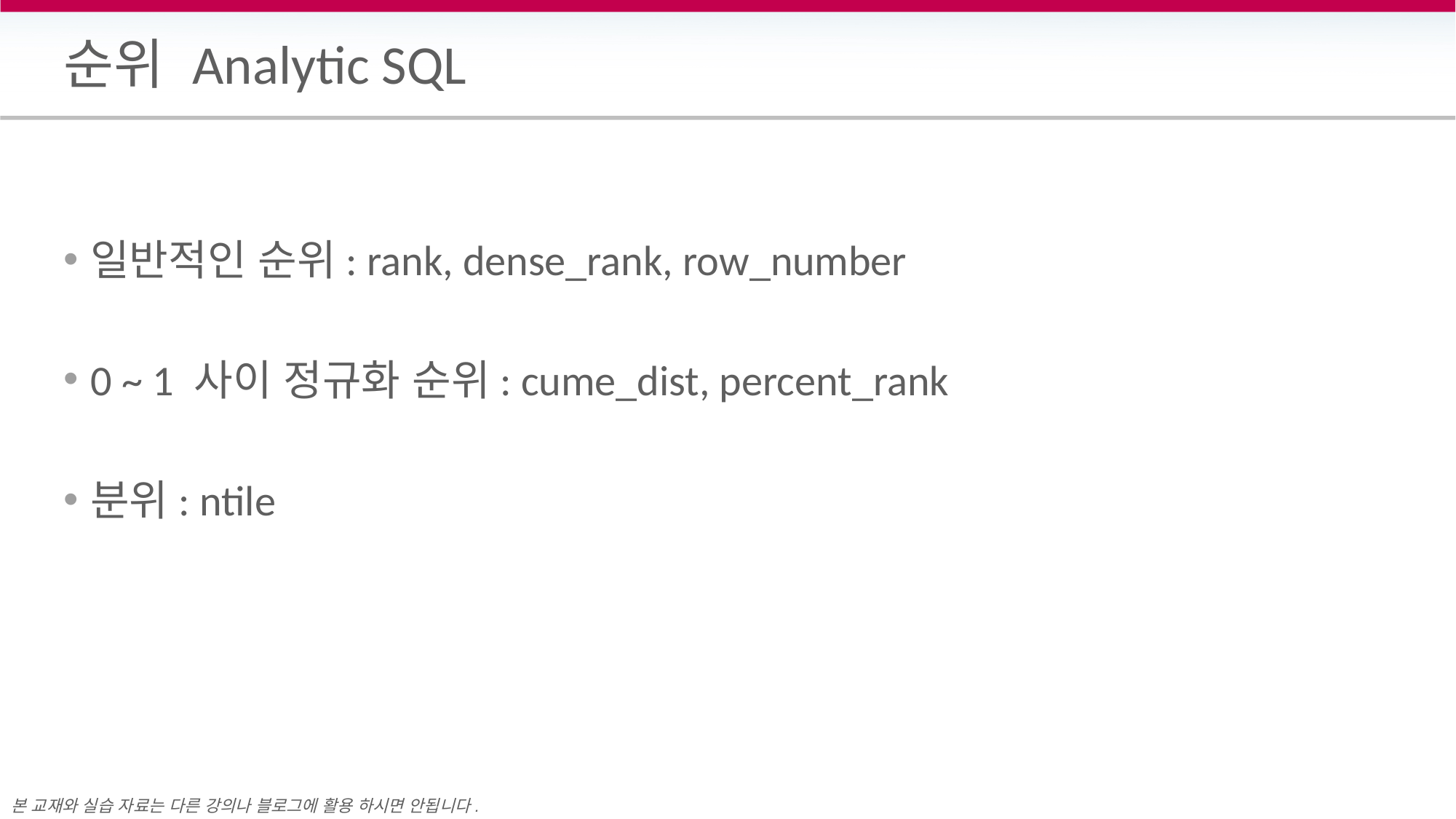

# 순위 Analytic SQL
일반적인 순위: rank, dense_rank, row_number
0 ~ 1 사이 정규화 순위: cume_dist, percent_rank
분위: ntile